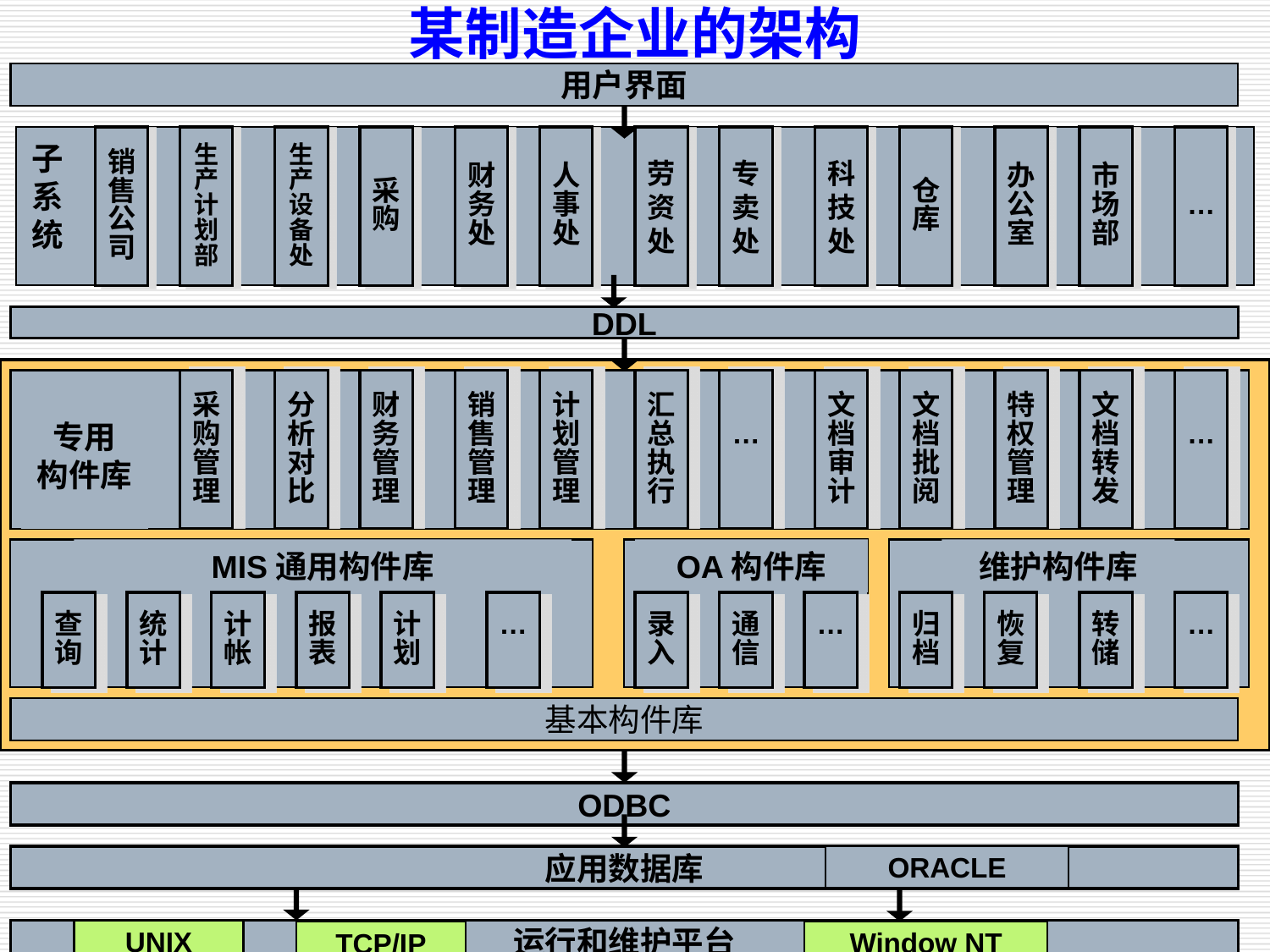

某制造企业的架构
用户界面

销
售
公
司
生
产
计
划
部
生
产
设
备
处
采
购
财
务
处
人
事
处
劳
资
处
专
卖
处
科
技
处
仓
库
办
公
室
市
场
部
…
子
系
统

DDL

采
购
管
理
分
析
对
比
财
务
管
理
销
售
管
理
计
划
管
理
汇
总
执
行
…

文
档
审
计
文
档
批
阅
特
权
管
理
文
档
转
发
…

专用
构件库

MIS通用构件库

OA构件库

维护构件库
查
询
统
计
计
帐
报
表
计
划
…

录
入
通
信
…

归
档
恢
复
转
储
…

基本构件库

ODBC

应用数据库
ORACLE

运行和维护平台
UNIX
TCP/IP
Window NT